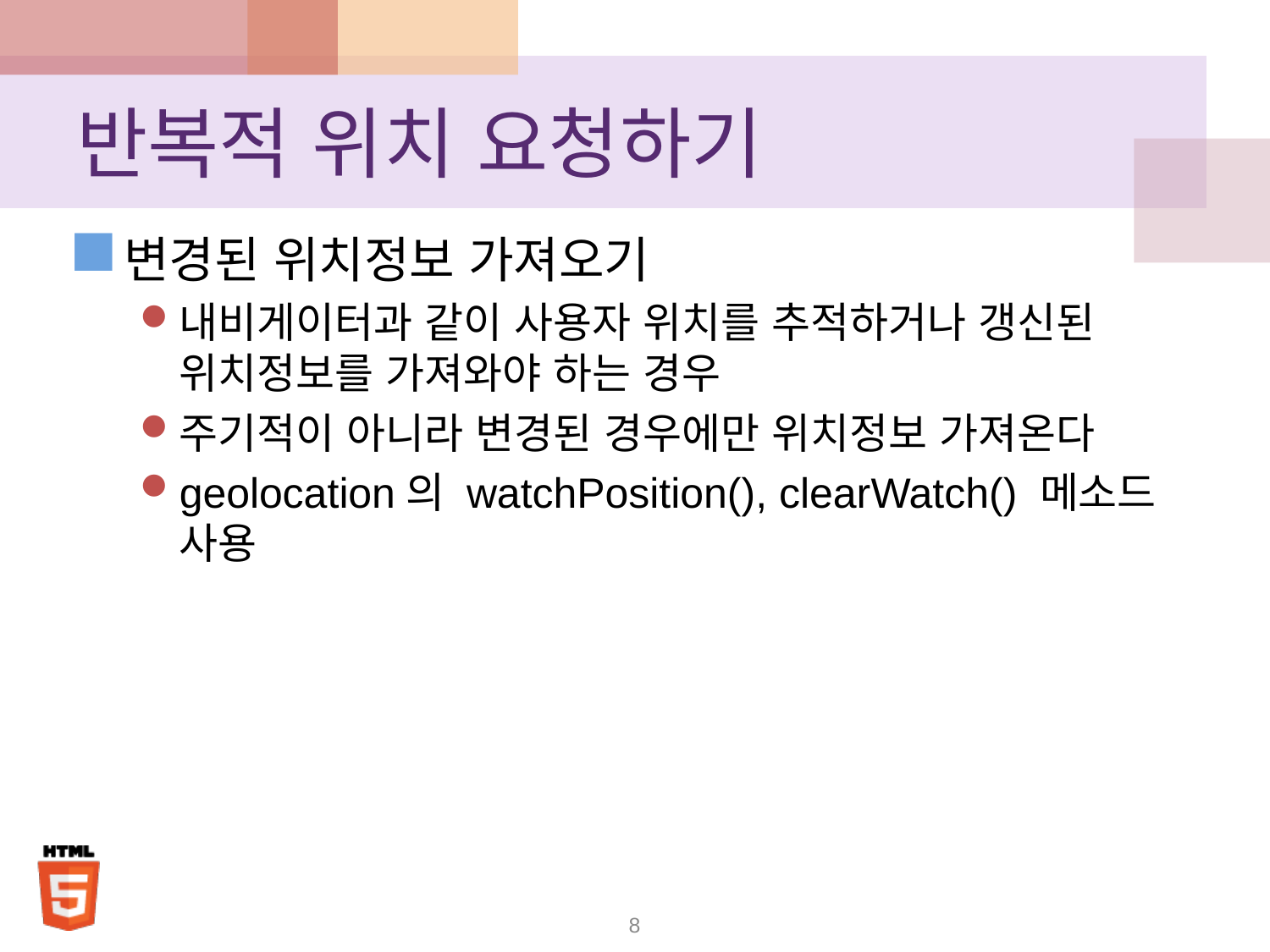

# 반복적 위치 요청하기
변경된 위치정보 가져오기
내비게이터과 같이 사용자 위치를 추적하거나 갱신된 위치정보를 가져와야 하는 경우
주기적이 아니라 변경된 경우에만 위치정보 가져온다
geolocation의 watchPosition(), clearWatch() 메소드 사용
8